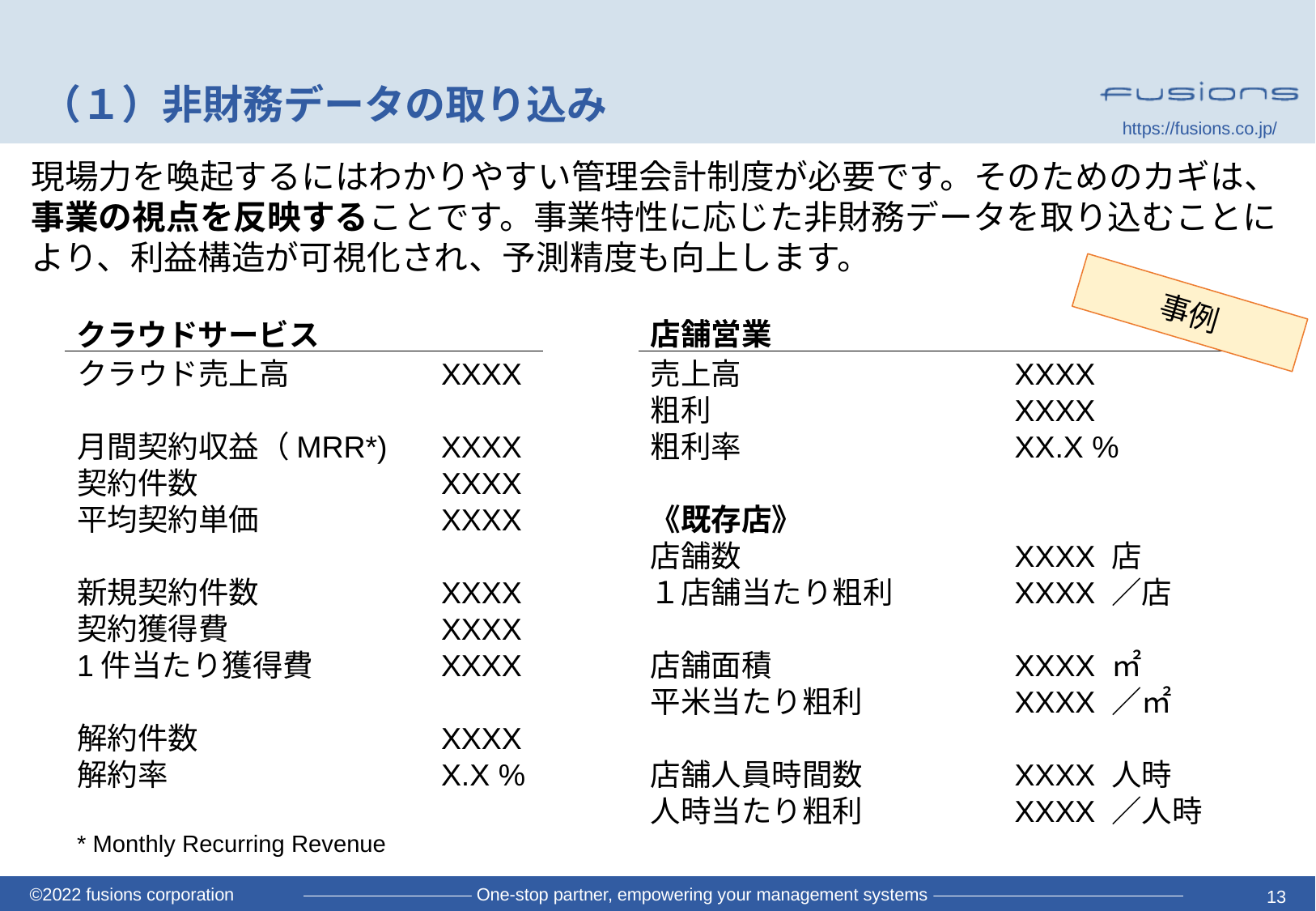

# （１）非財務データの取り込み
現場力を喚起するにはわかりやすい管理会計制度が必要です。そのためのカギは、事業の視点を反映することです。事業特性に応じた非財務データを取り込むことにより、利益構造が可視化され、予測精度も向上します。
事例
店舗営業
クラウドサービス
クラウド売上高		XXXX

月間契約収益（MRR*)	XXXX
契約件数		XXXX
平均契約単価		XXXX

新規契約件数		XXXX契約獲得費		XXXX
1件当たり獲得費		XXXX

解約件数		XXXX
解約率			X.X %

* Monthly Recurring Revenue
売上高			XXXX
粗利			XXXX
粗利率			XX.X %

《既存店》
店舗数			XXXX 店
１店舗当たり粗利	XXXX ／店

店舗面積		XXXX ㎡
平米当たり粗利		XXXX ／㎡

店舗人員時間数		XXXX 人時
人時当たり粗利		XXXX ／人時